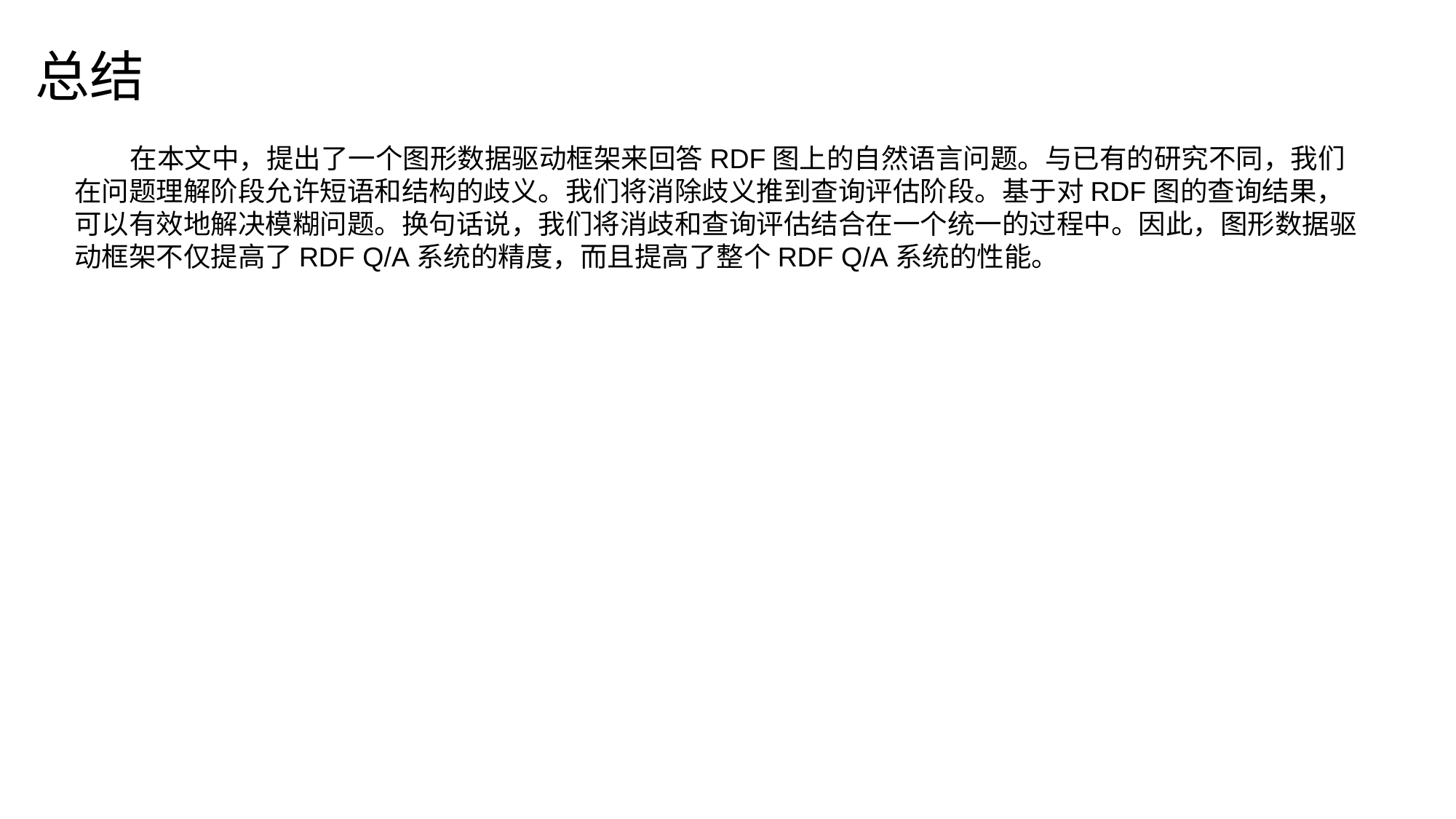

总结
        在本文中，提出了一个图形数据驱动框架来回答RDF图上的自然语言问题。与已有的研究不同，我们在问题理解阶段允许短语和结构的歧义。我们将消除歧义推到查询评估阶段。基于对RDF图的查询结果，可以有效地解决模糊问题。换句话说，我们将消歧和查询评估结合在一个统一的过程中。因此，图形数据驱动框架不仅提高了RDF Q/A系统的精度，而且提高了整个RDF Q/A系统的性能。